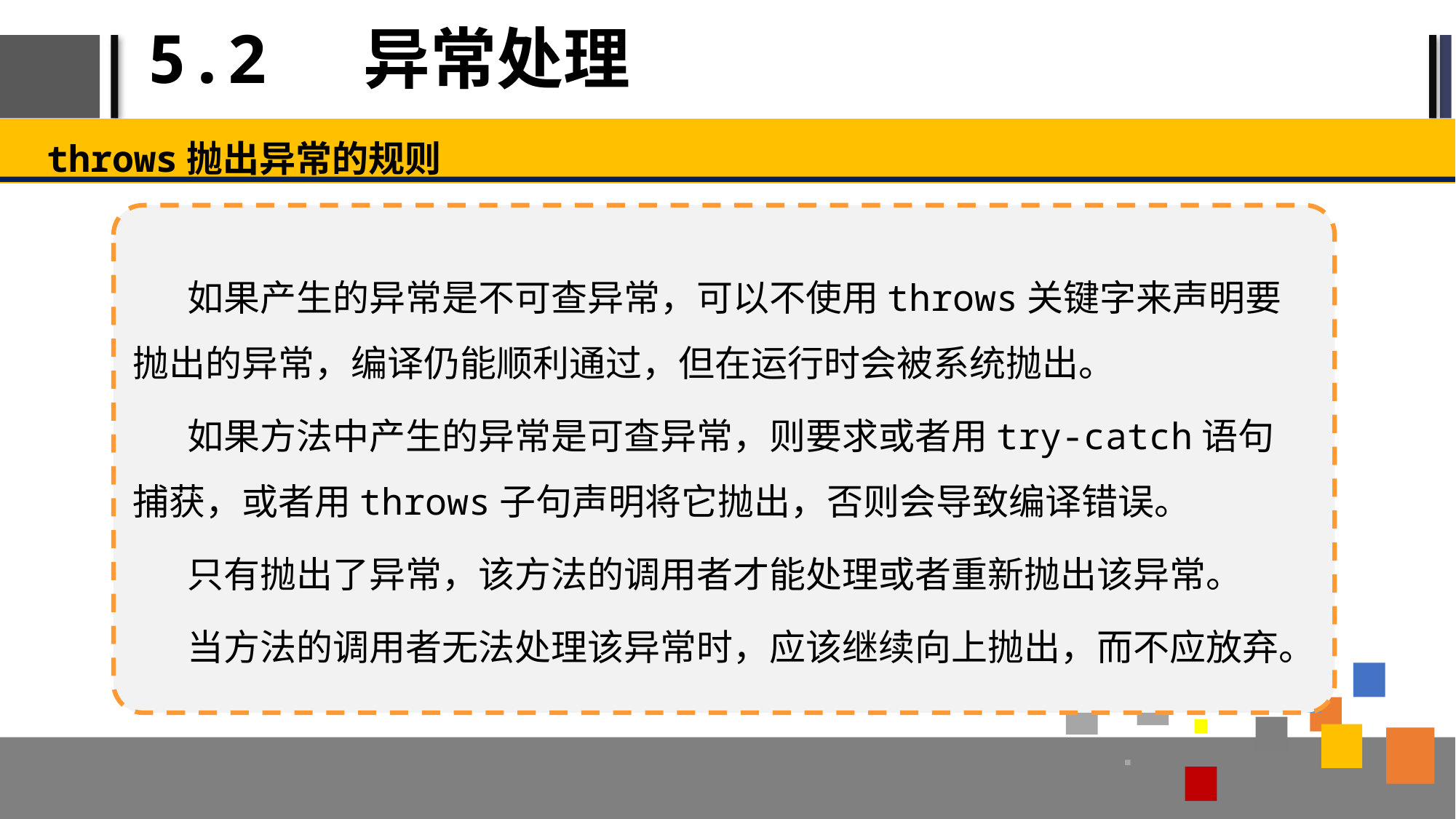

# 5.2  异常处理

throws抛出异常的规则

如果产生的异常是不可查异常，可以不使用throws关键字来声明要抛出的异常，编译仍能顺利通过，但在运行时会被系统抛出。
如果方法中产生的异常是可查异常，则要求或者用try-catch语句捕获，或者用throws子句声明将它抛出，否则会导致编译错误。
只有抛出了异常，该方法的调用者才能处理或者重新抛出该异常。
当方法的调用者无法处理该异常时，应该继续向上抛出，而不应放弃。